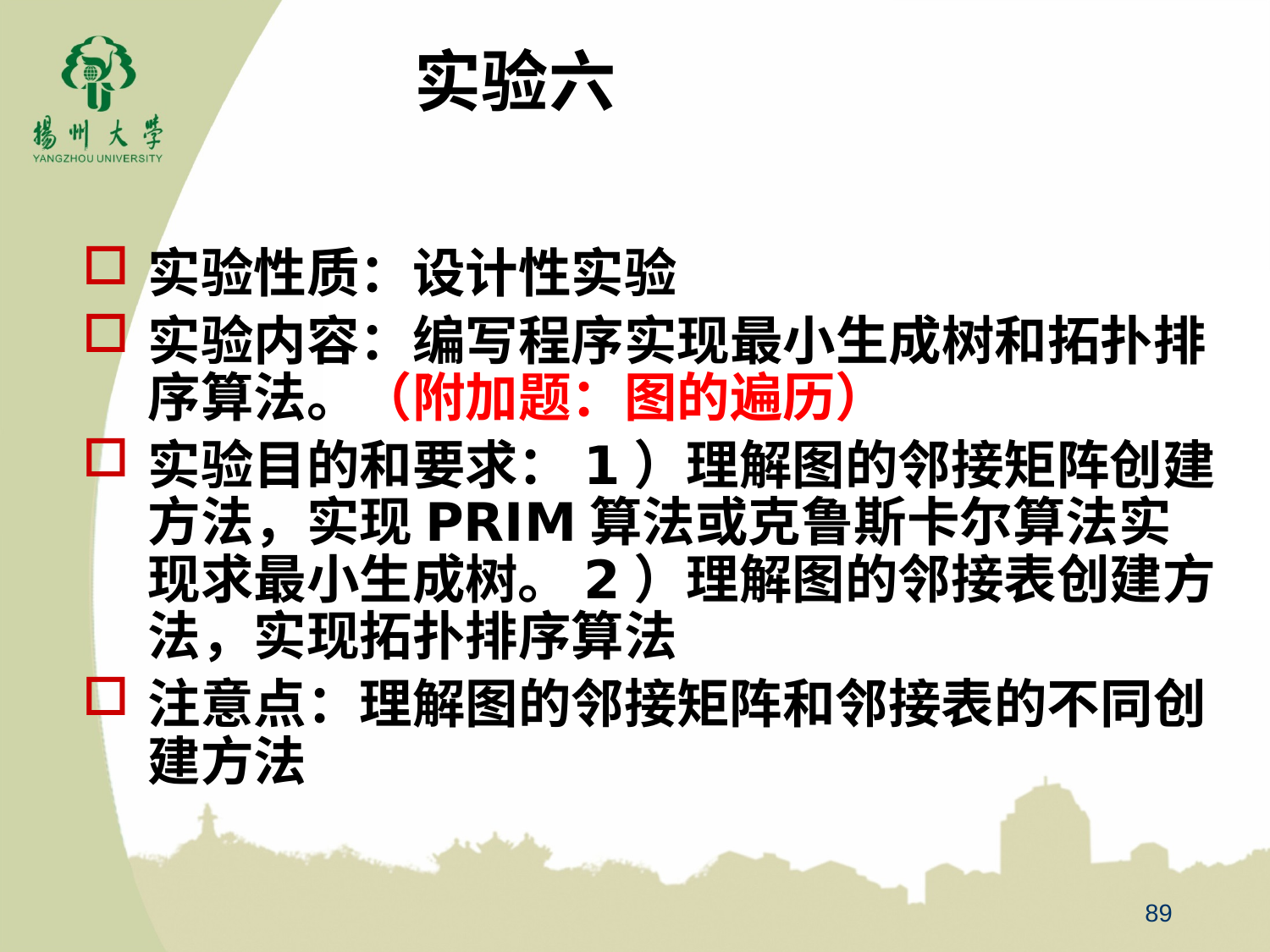

# 实验六

实验性质：设计性实验
实验内容：编写程序实现最小生成树和拓扑排序算法。（附加题：图的遍历）
实验目的和要求：1）理解图的邻接矩阵创建方法，实现PRIM算法或克鲁斯卡尔算法实现求最小生成树。2）理解图的邻接表创建方法，实现拓扑排序算法
注意点：理解图的邻接矩阵和邻接表的不同创建方法
89